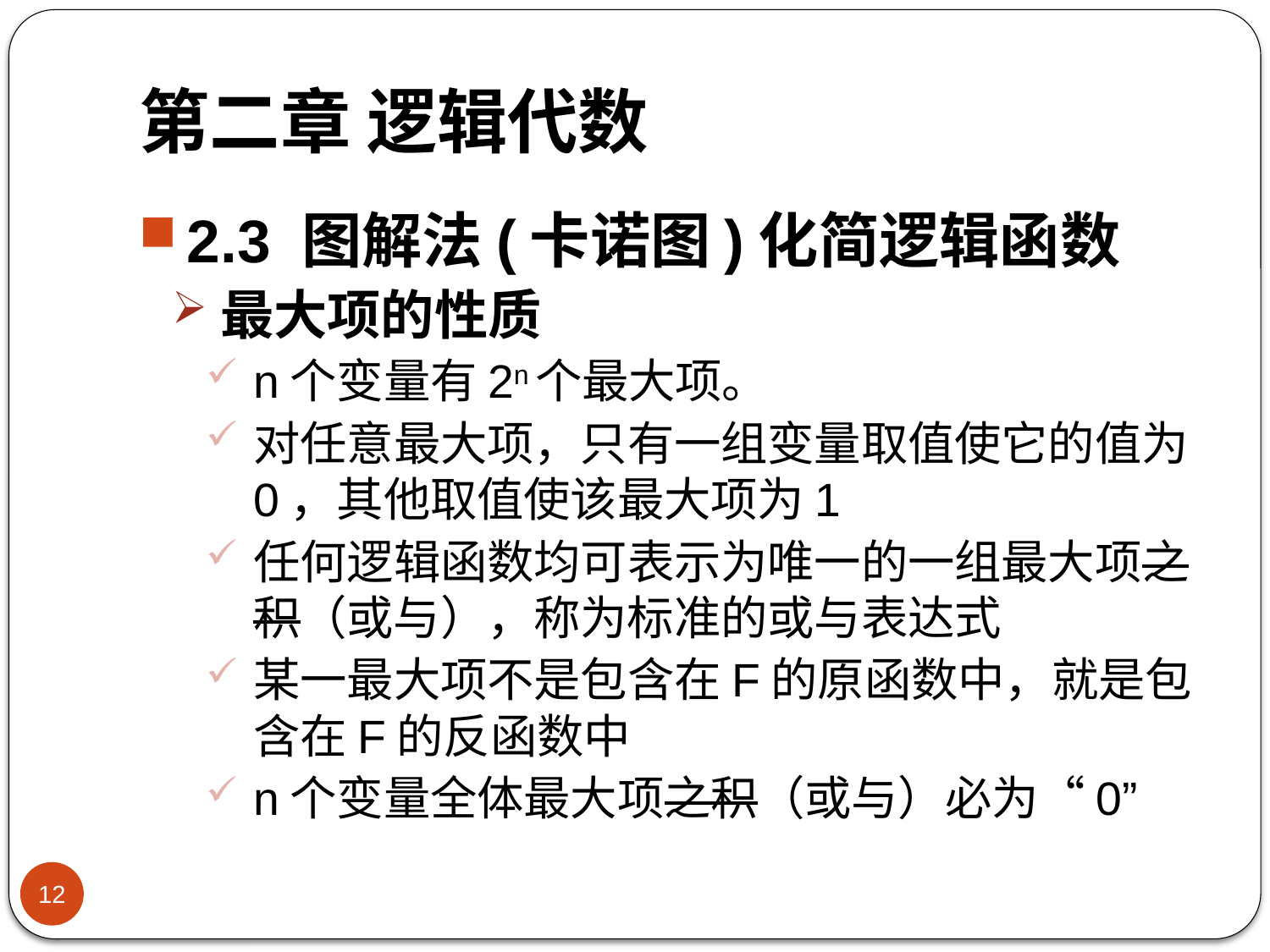

# 第二章 逻辑代数
2.3 图解法(卡诺图)化简逻辑函数
最大项的性质
n个变量有2n个最大项。
对任意最大项，只有一组变量取值使它的值为0，其他取值使该最大项为1
任何逻辑函数均可表示为唯一的一组最大项之积（或与），称为标准的或与表达式
某一最大项不是包含在F的原函数中，就是包含在F的反函数中
n个变量全体最大项之积（或与）必为“0”
12